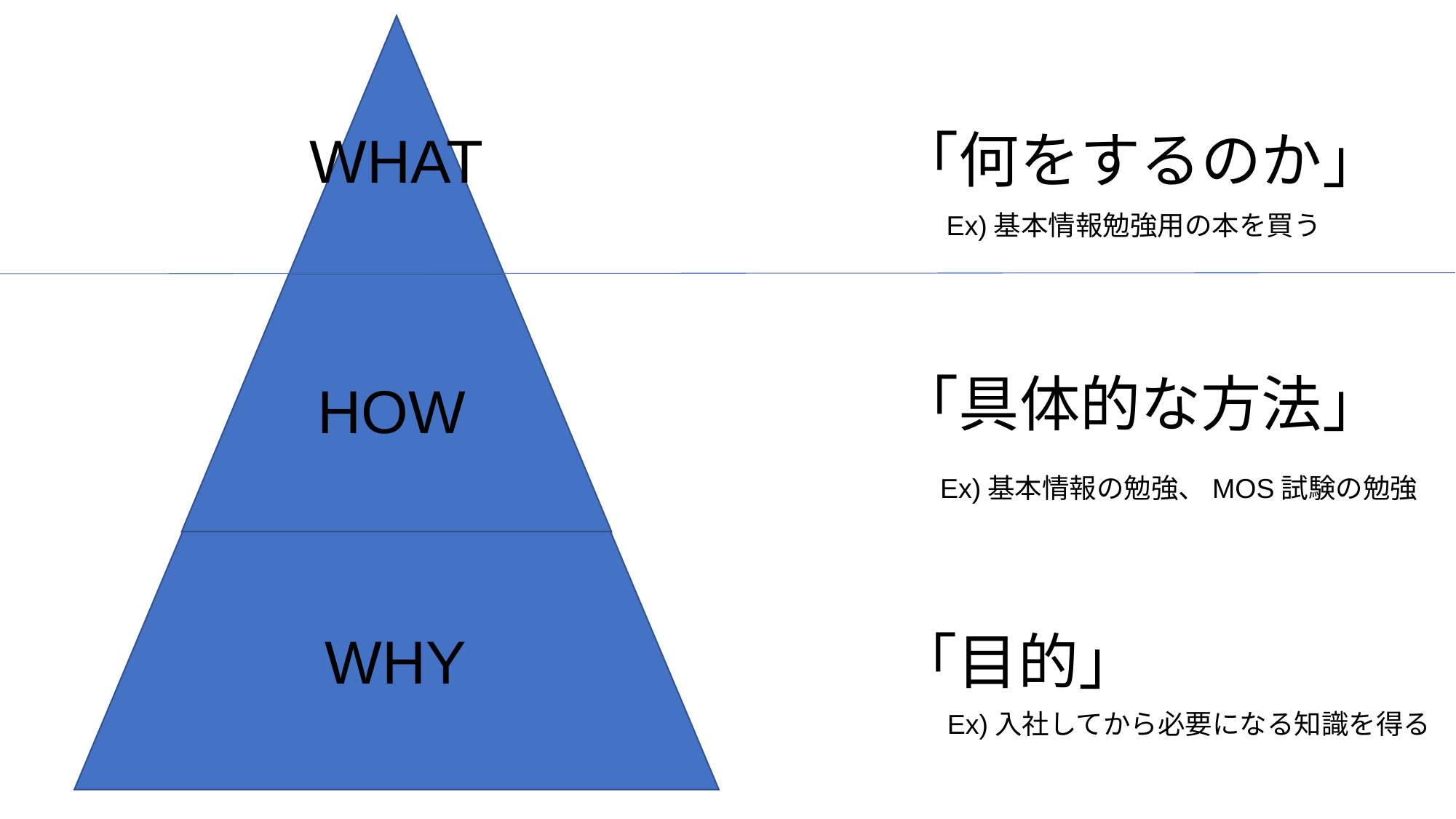

「何をするのか」
WHAT
Ex)基本情報勉強用の本を買う

「具体的な方法」
HOW
Ex)基本情報の勉強、MOS試験の勉強

WHY
「目的」
Ex)入社してから必要になる知識を得る